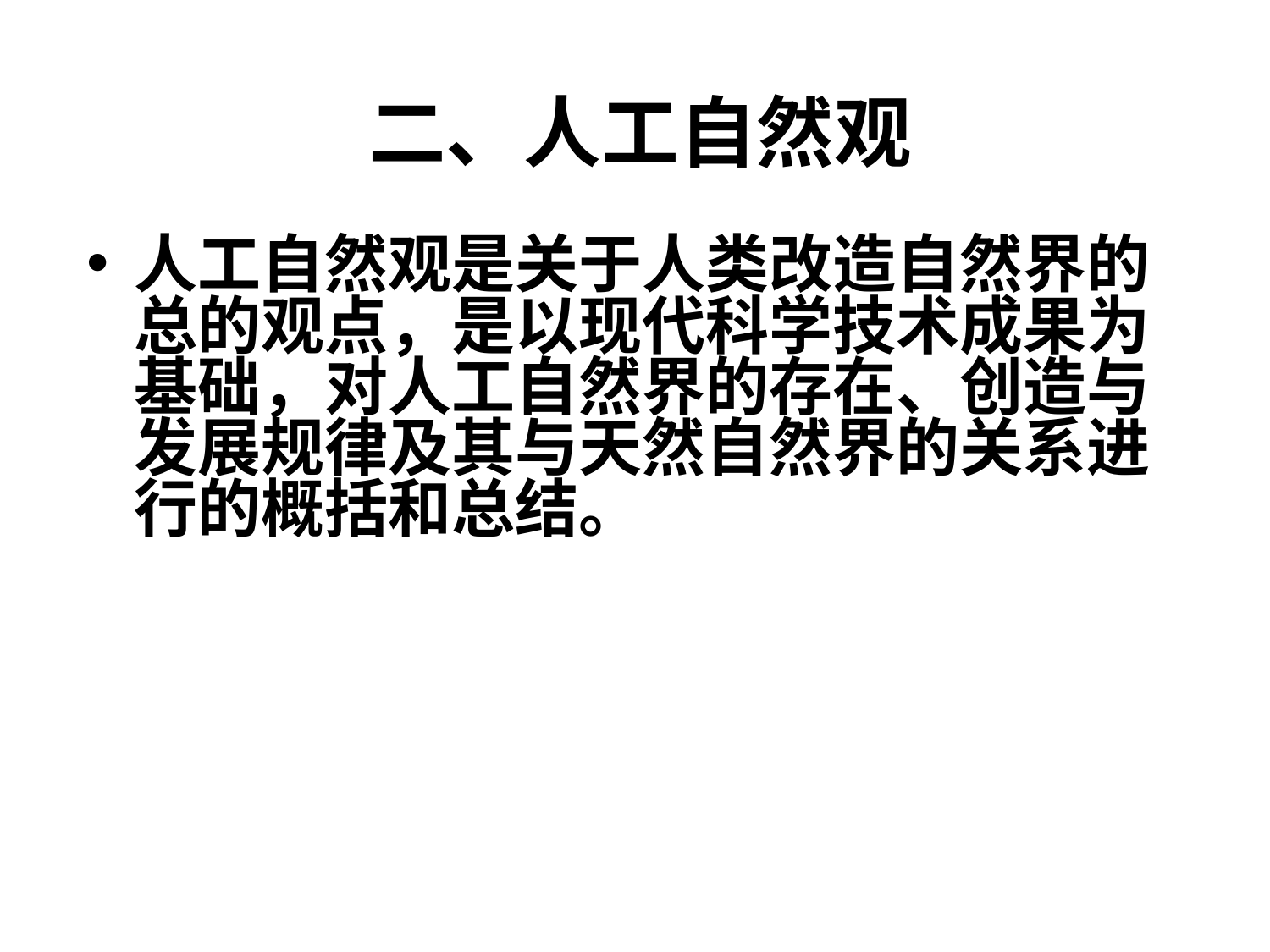

二、人工自然观
人工自然观是关于人类改造自然界的总的观点，是以现代科学技术成果为基础，对人工自然界的存在、创造与发展规律及其与天然自然界的关系进行的概括和总结。